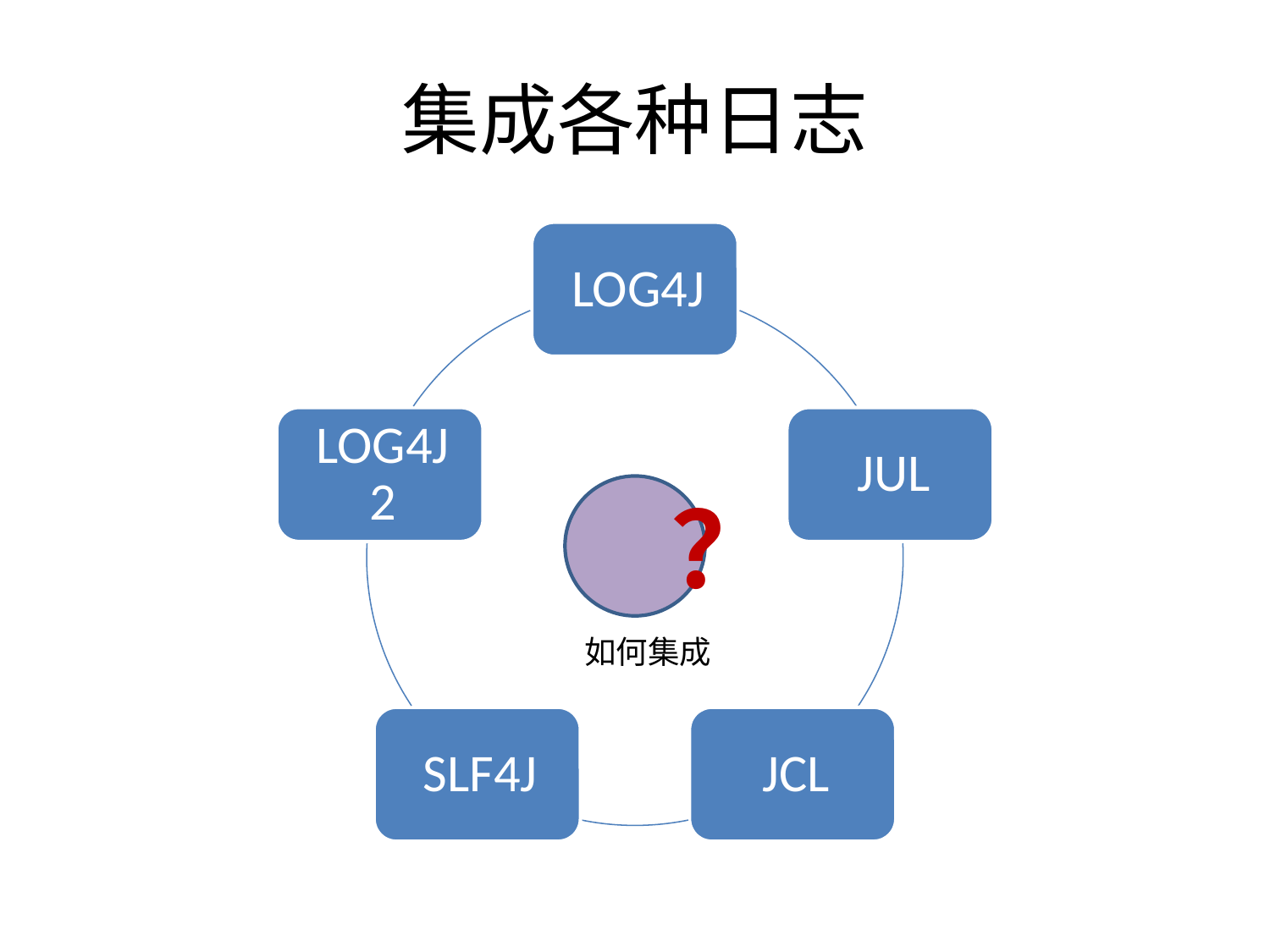

# 集成各种日志
LOG4J
JUL
JCL
SLF4J
LOG4J2
  ？
如何集成